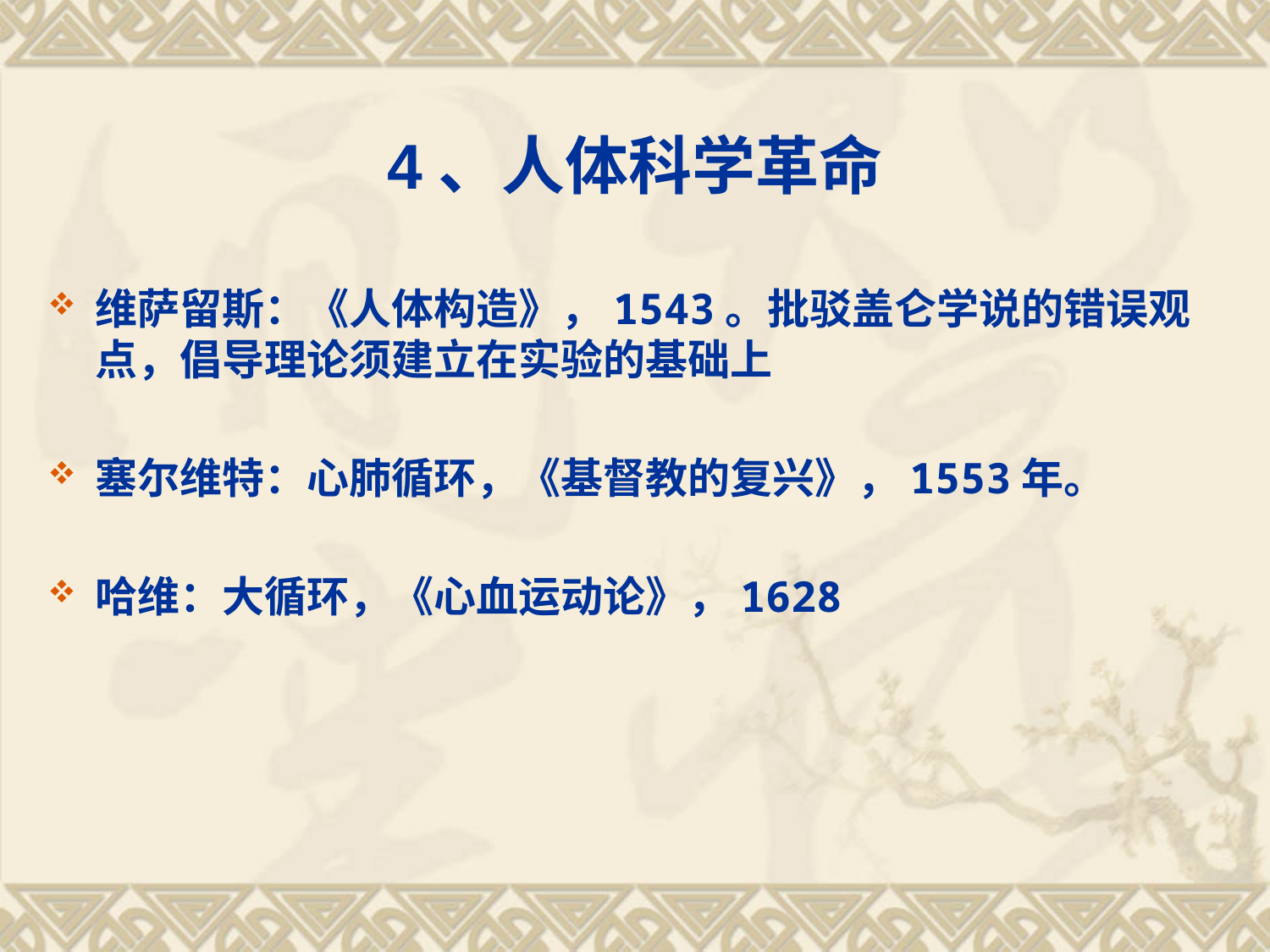

# 4、人体科学革命
维萨留斯：《人体构造》，1543。批驳盖仑学说的错误观点，倡导理论须建立在实验的基础上

塞尔维特：心肺循环，《基督教的复兴》，1553年。

哈维：大循环，《心血运动论》，1628